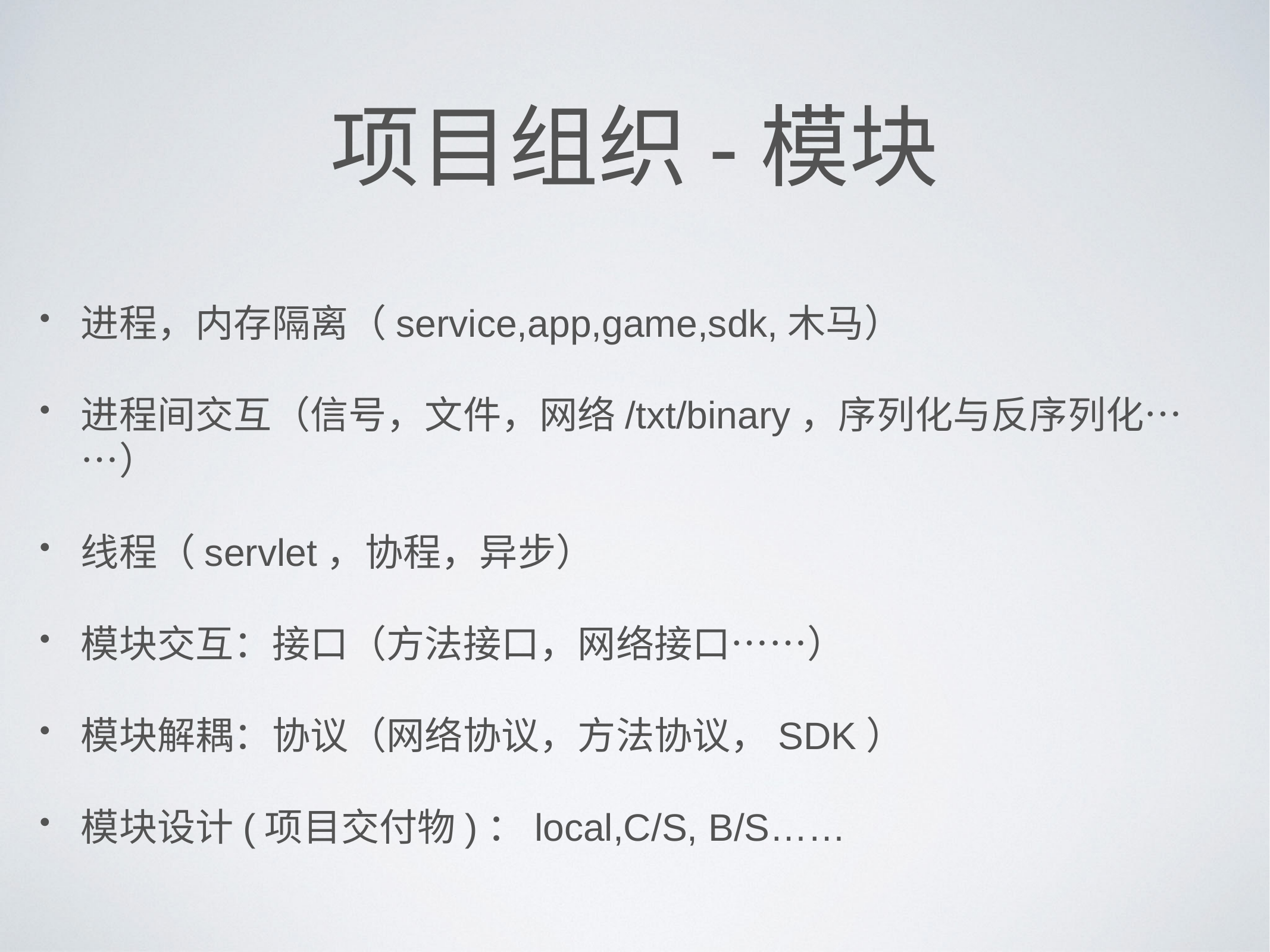

# 项目组织-模块
进程，内存隔离（service,app,game,sdk,木马）
进程间交互（信号，文件，网络/txt/binary，序列化与反序列化……）
线程（servlet，协程，异步）
模块交互：接口（方法接口，网络接口……）
模块解耦：协议（网络协议，方法协议，SDK）
模块设计(项目交付物)：local,C/S, B/S……